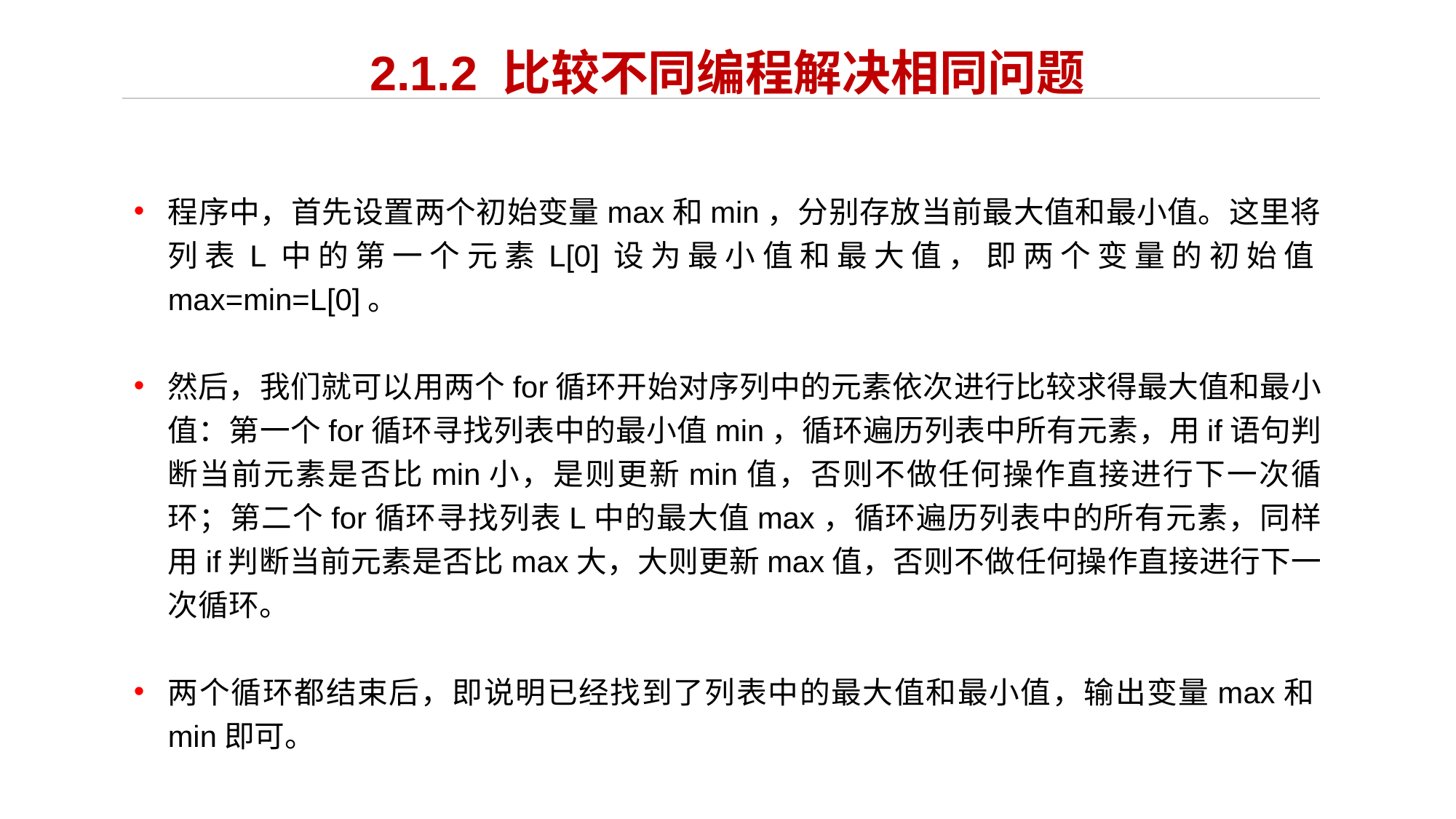

# 2.1.2 比较不同编程解决相同问题
程序中，首先设置两个初始变量max和min，分别存放当前最大值和最小值。这里将列表L中的第一个元素L[0]设为最小值和最大值，即两个变量的初始值max=min=L[0]。

然后，我们就可以用两个for循环开始对序列中的元素依次进行比较求得最大值和最小值：第一个for循环寻找列表中的最小值min，循环遍历列表中所有元素，用if语句判断当前元素是否比min小，是则更新min值，否则不做任何操作直接进行下一次循环；第二个for循环寻找列表L中的最大值max，循环遍历列表中的所有元素，同样用if判断当前元素是否比max大，大则更新max值，否则不做任何操作直接进行下一次循环。

两个循环都结束后，即说明已经找到了列表中的最大值和最小值，输出变量max和min即可。